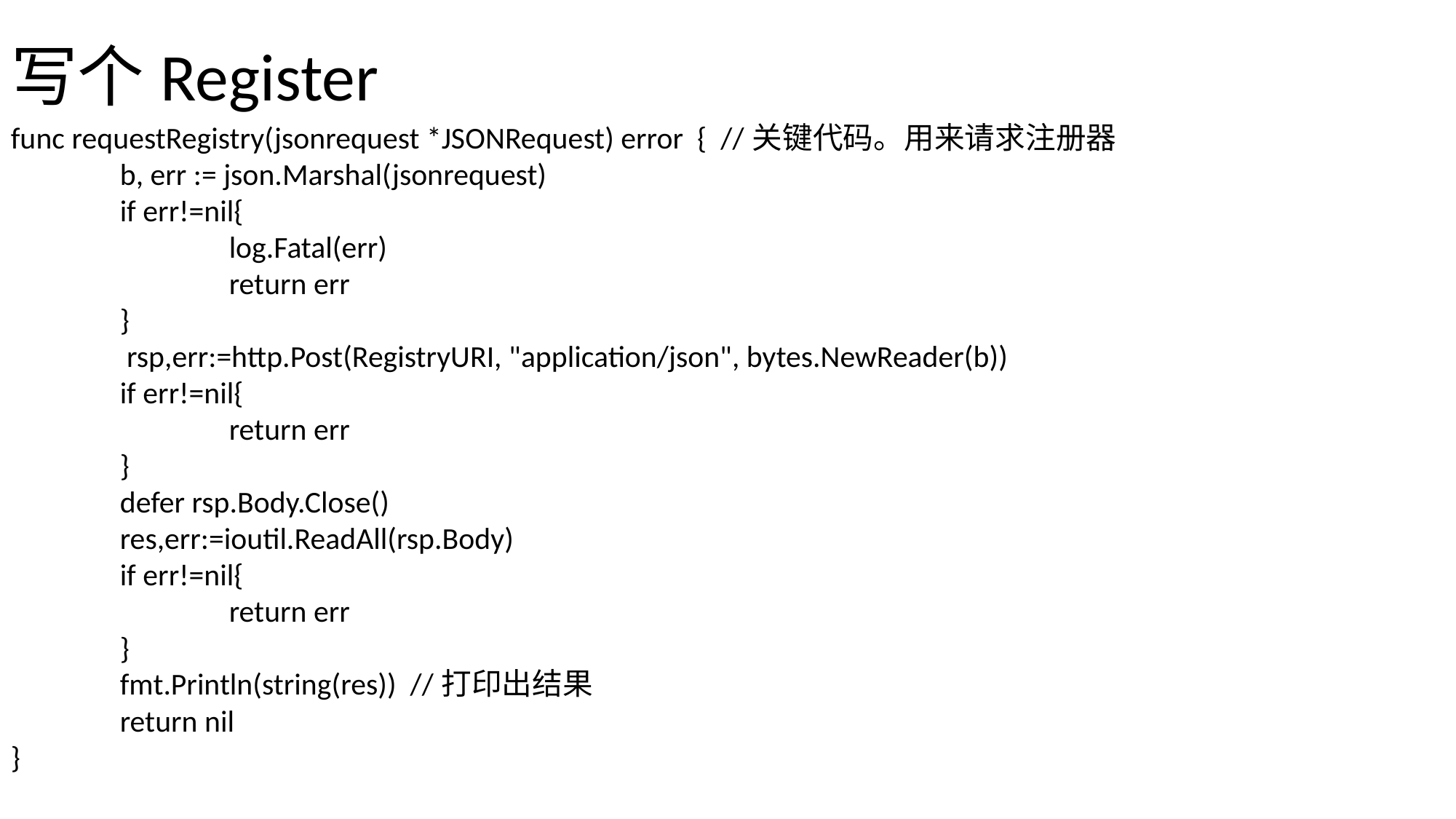

# 写个Register
func requestRegistry(jsonrequest *JSONRequest) error  {  //关键代码。用来请求注册器
	b, err := json.Marshal(jsonrequest)
	if err!=nil{
		log.Fatal(err)
		return err
	}
	 rsp,err:=http.Post(RegistryURI, "application/json", bytes.NewReader(b))
	if err!=nil{
		return err
	}
	defer rsp.Body.Close()
	res,err:=ioutil.ReadAll(rsp.Body)
	if err!=nil{
		return err
	}
	fmt.Println(string(res))  //打印出结果
	return nil
}